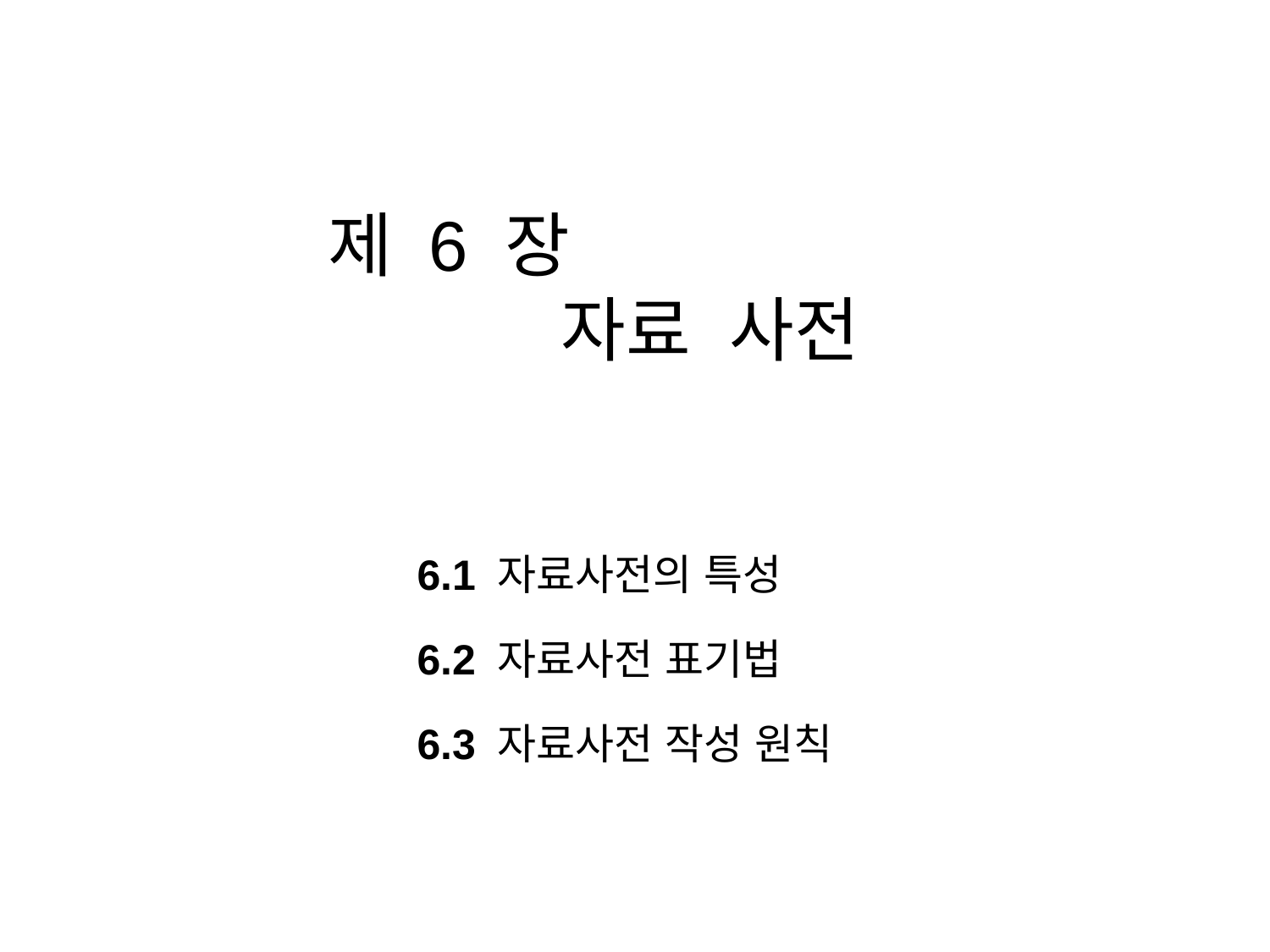

6.1 자료사전의 특성
6.2 자료사전 표기법
6.3 자료사전 작성 원칙

Chapter 06
자료사전